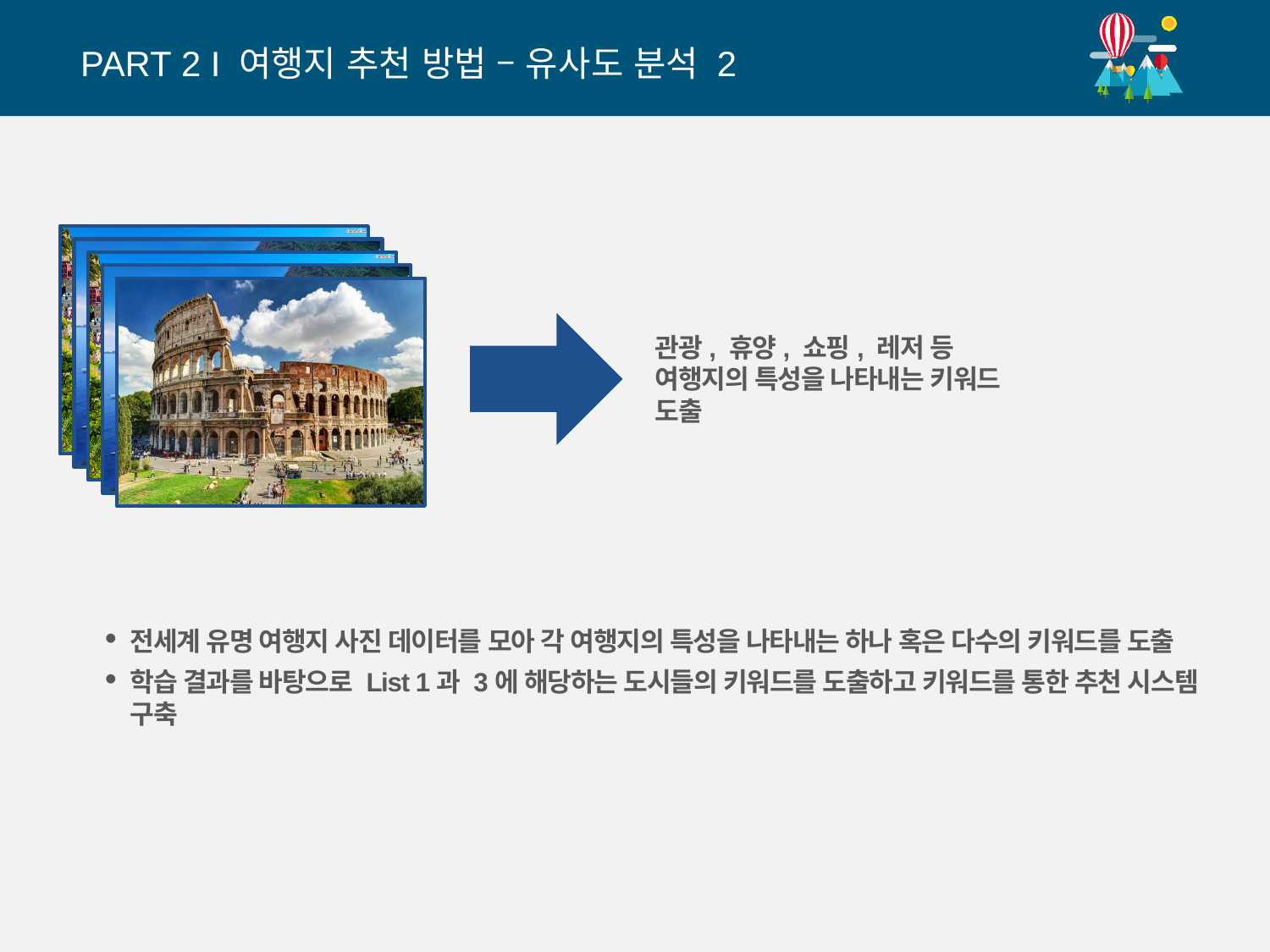

PART 2 I 여행지 추천 방법 – 유사도 분석 2

관광, 휴양, 쇼핑, 레저 등 여행지의 특성을 나타내는 키워드 도출
전세계 유명 여행지 사진 데이터를 모아 각 여행지의 특성을 나타내는 하나 혹은 다수의 키워드를 도출
학습 결과를 바탕으로 List 1과 3에 해당하는 도시들의 키워드를 도출하고 키워드를 통한 추천 시스템 구축